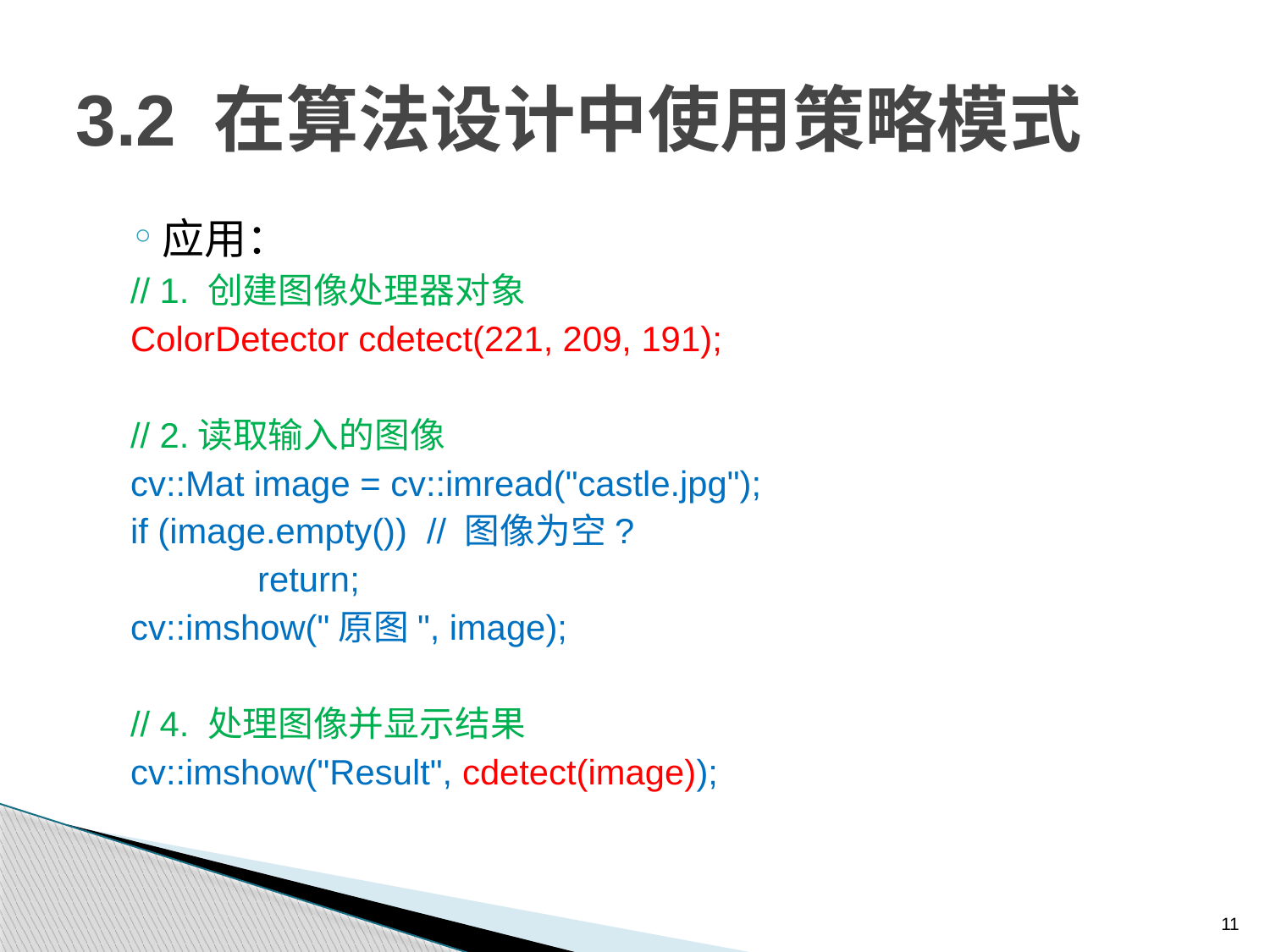

# 3.2 在算法设计中使用策略模式
应用：
// 1. 创建图像处理器对象
ColorDetector cdetect(221, 209, 191);

// 2.读取输入的图像
cv::Mat image = cv::imread("castle.jpg");
if (image.empty())  // 图像为空?
	return;
cv::imshow("原图", image);

// 4. 处理图像并显示结果
cv::imshow("Result", cdetect(image));
11